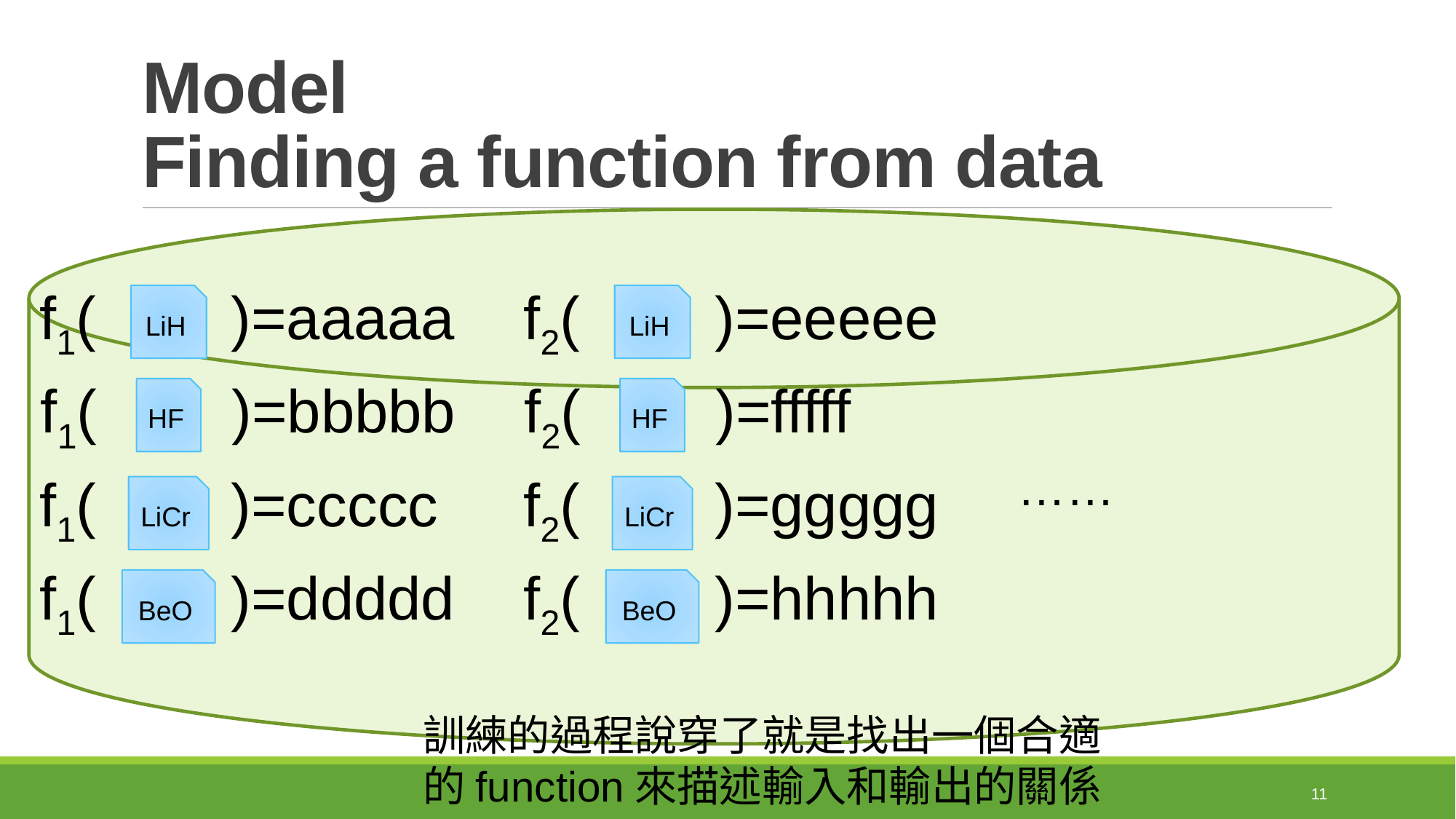

# Model Finding a function from data

f1(        )=aaaaa
f2(        )=eeeee
LiH
LiH
f1(        )=bbbbb
f2(        )=fffff
HF
HF
……
f1(        )=ccccc
f2(        )=ggggg
LiCr
LiCr
f1(        )=ddddd
f2(        )=hhhhh
BeO
BeO
訓練的過程說穿了就是找出一個合適的function來描述輸入和輸出的關係
11